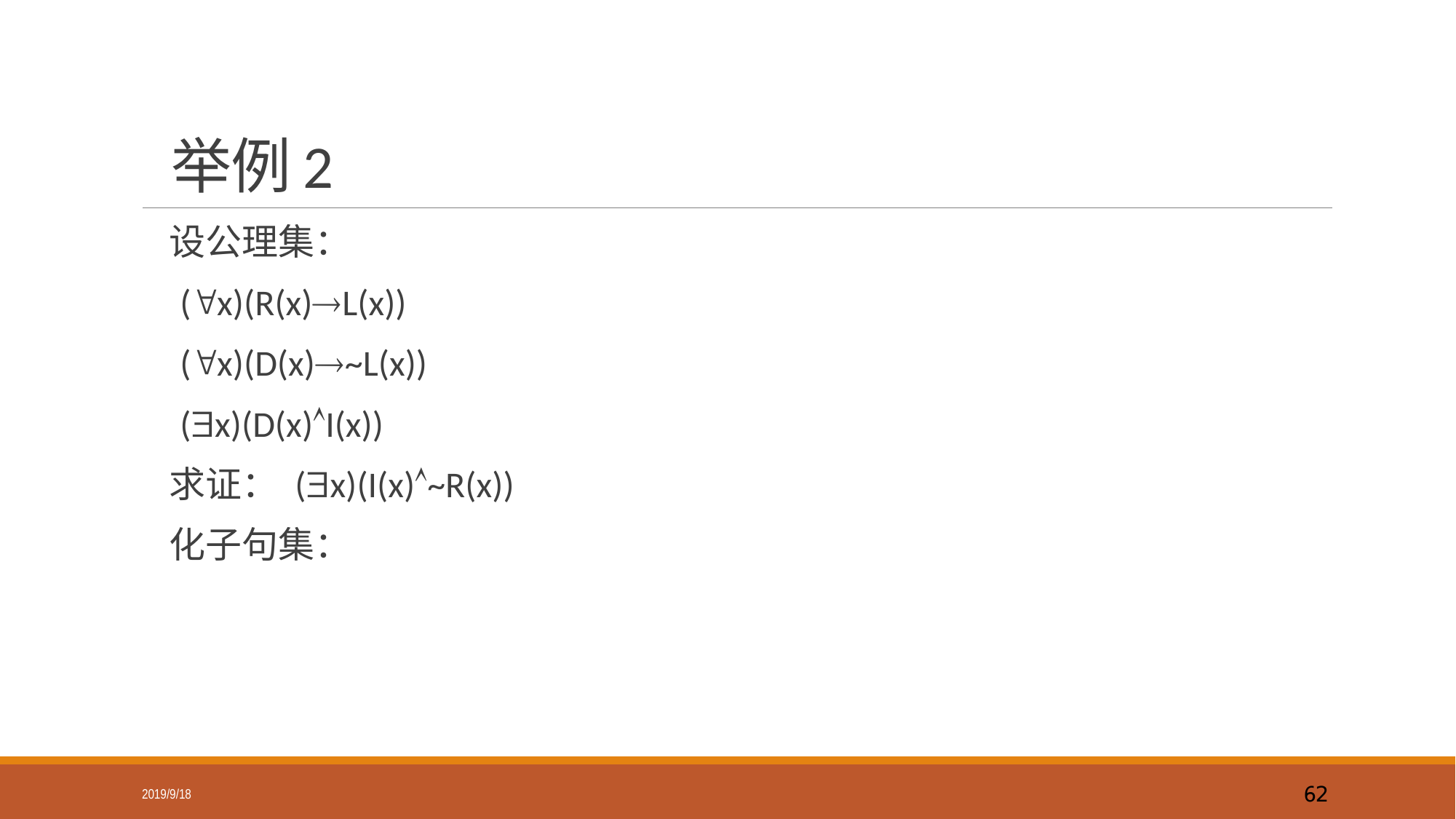

# 举例2
设公理集：
	(∀x)(R(x)→L(x))
	(∀x)(D(x)→~L(x))
	(∃x)(D(x)∧I(x))
求证： (∃x)(I(x)∧~R(x))
化子句集：

2019/9/18
62